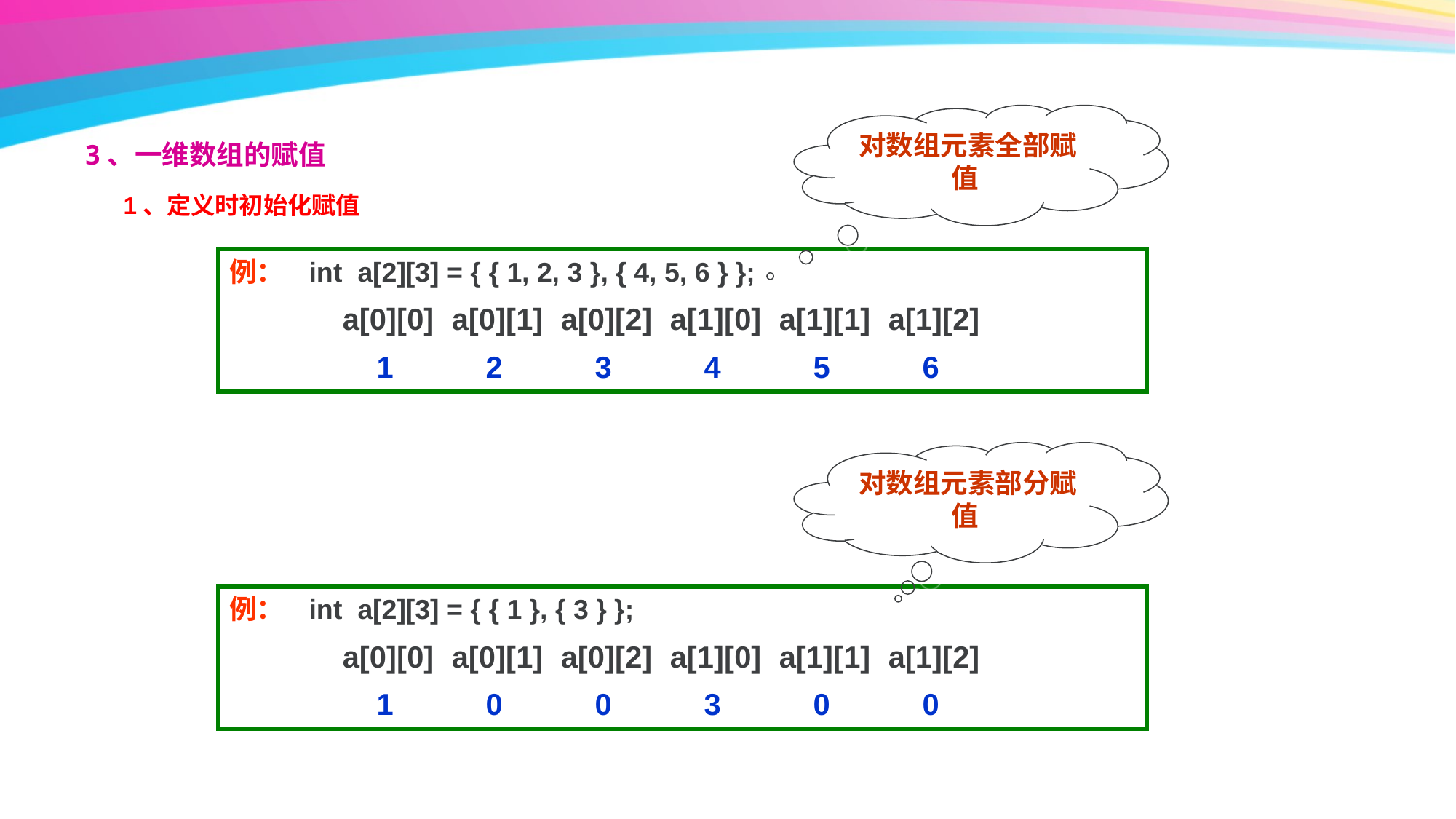

对数组元素全部赋值
例：   int  a[2][3] = { { 1, 2, 3 }, { 4, 5, 6 } };

a[0][0]	a[0][1]	a[0][2]	a[1][0]	a[1][1]	a[1][2]
1	2	3	4	5	6
3、一维数组的赋值
1、定义时初始化赋值
对数组元素部分赋值
例：   int  a[2][3] = { { 1 }, { 3 } };

a[0][0]	a[0][1]	a[0][2]	a[1][0]	a[1][1]	a[1][2]
1	0	0	3	0	0